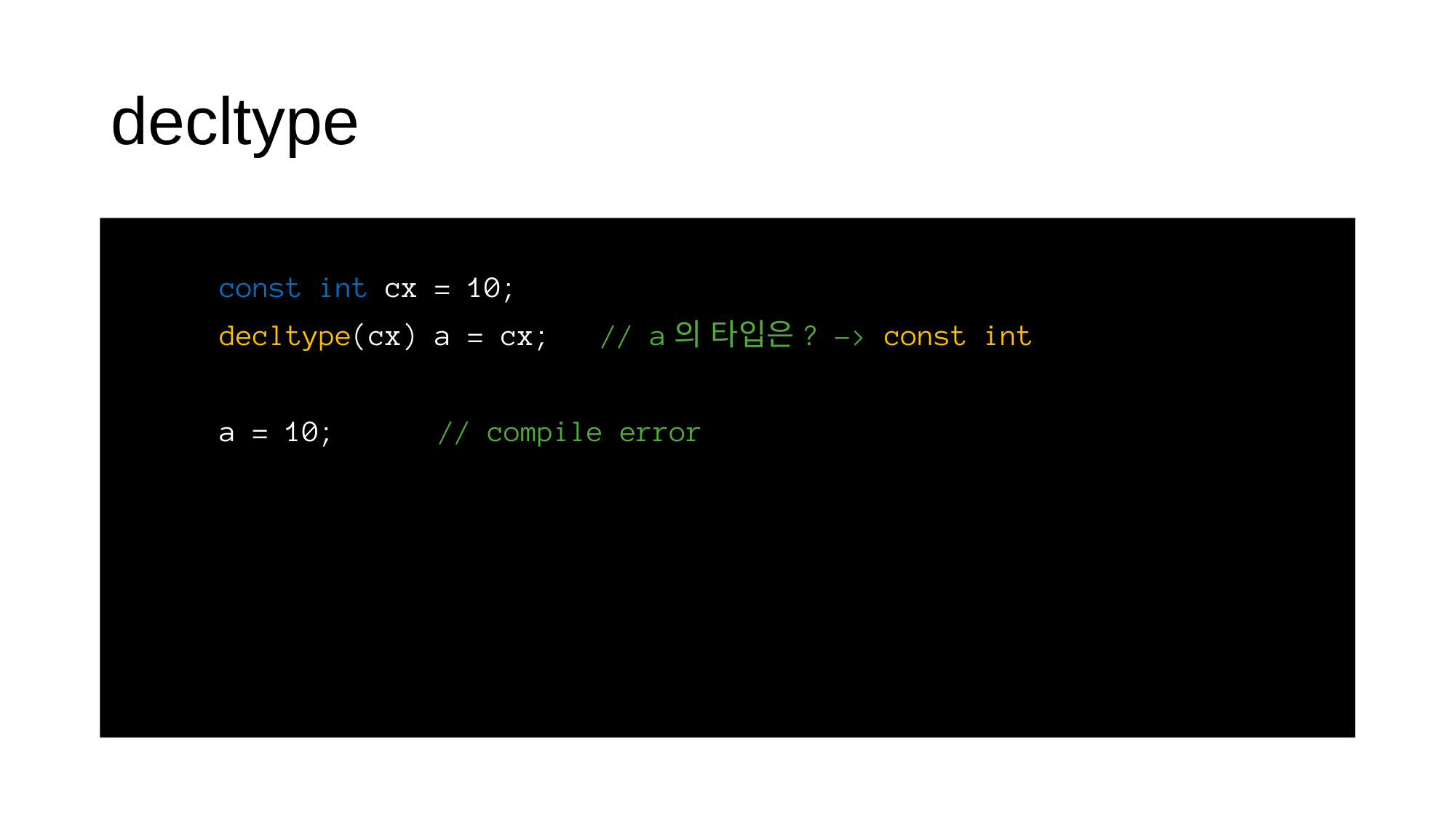

# decltype

	const int cx = 10;
	decltype(cx) a = cx;   // a의 타입은? -> const int

	a = 10;	// compile error